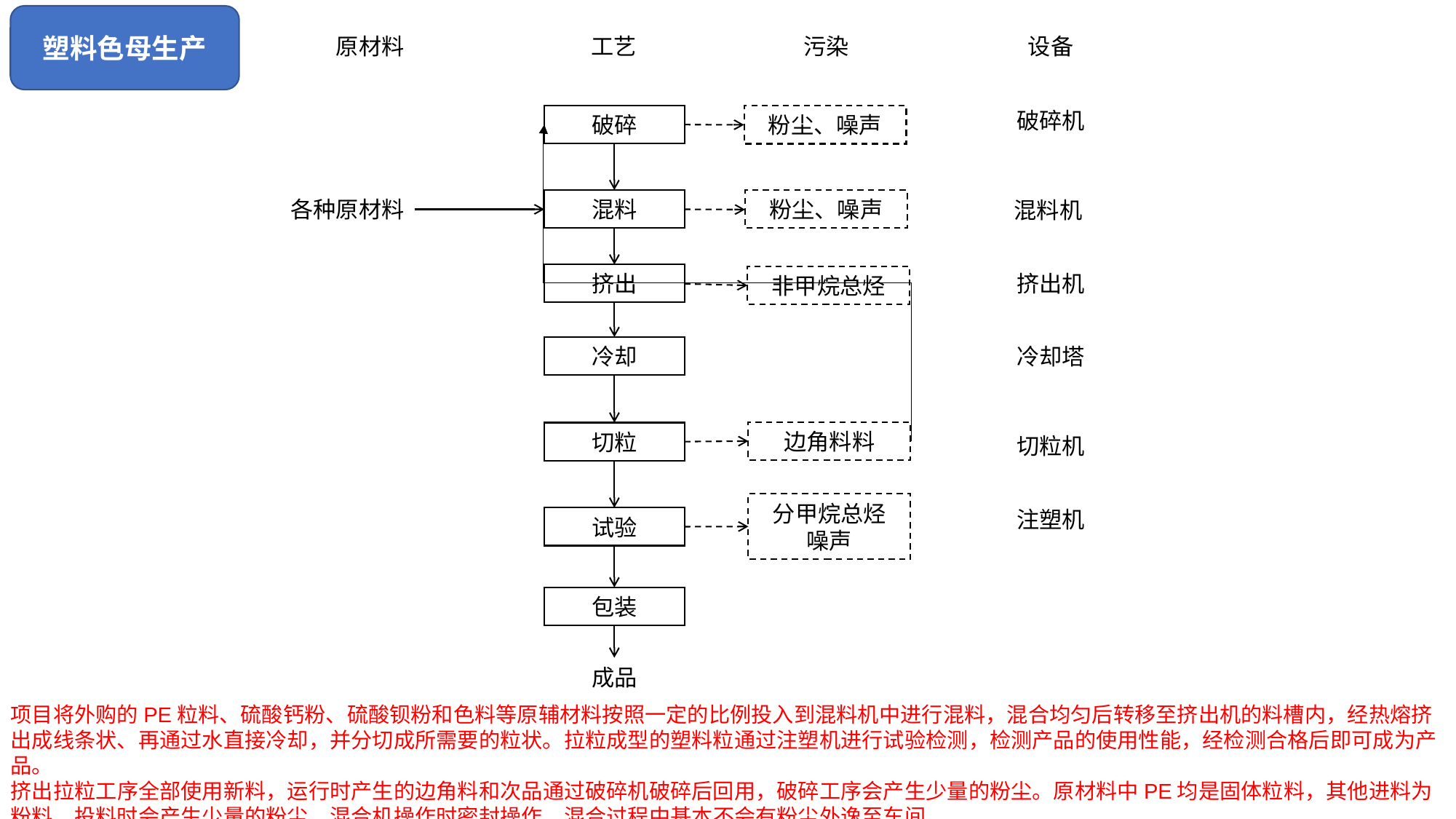

塑料色母生产
原材料
工艺
污染
设备
各种原材料
混料
粉尘、噪声
混料机
成品
挤出
冷却塔
冷却
非甲烷总烃
破碎机
破碎
粉尘、噪声
挤出机
边角料料
切粒
切粒机
分甲烷总烃
噪声
注塑机
试验
包装
项目将外购的PE粒料、硫酸钙粉、硫酸钡粉和色料等原辅材料按照一定的比例投入到混料机中进行混料，混合均匀后转移至挤出机的料槽内，经热熔挤出成线条状、再通过水直接冷却，并分切成所需要的粒状。拉粒成型的塑料粒通过注塑机进行试验检测，检测产品的使用性能，经检测合格后即可成为产品。
挤出拉粒工序全部使用新料，运行时产生的边角料和次品通过破碎机破碎后回用，破碎工序会产生少量的粉尘。原材料中PE均是固体粒料，其他进料为粉料，投料时会产生少量的粉尘。混合机操作时密封操作，混合过程中基本不会有粉尘外逸至车间。
挤出机加热温度是200～220℃，挤出塑料线条需要使用水对其降温冷却。冷却水通过冷却塔冷却后循环使用，少量的外排。同时由于冷却水在高温下蒸发，需适当地加入新鲜水补充因蒸发而损失的水分。
PE：是聚乙烯的简称，是一种典型的热塑性塑料，是无臭、无味、无毒的可燃性白色固体。聚乙烯具有优良的耐低温性能，化学稳定性好。PE常用于吹塑、挤出、注射成型等方法加工，广泛应用于制造薄膜、中空制品、纤维和日用杂品等。
色粉：外观为粉体状，项目主要使用不含重金属的无机颜料和有机颜料。
碳酸钙粉：在塑料制品中添加碳酸钙，能在减少数值收缩率，提高塑料制品尺寸的稳定性、硬度和刚性等。
硫酸钡粉：添加硫酸钡能提高颜料在塑料制品中的分散性，降低颜料用量。